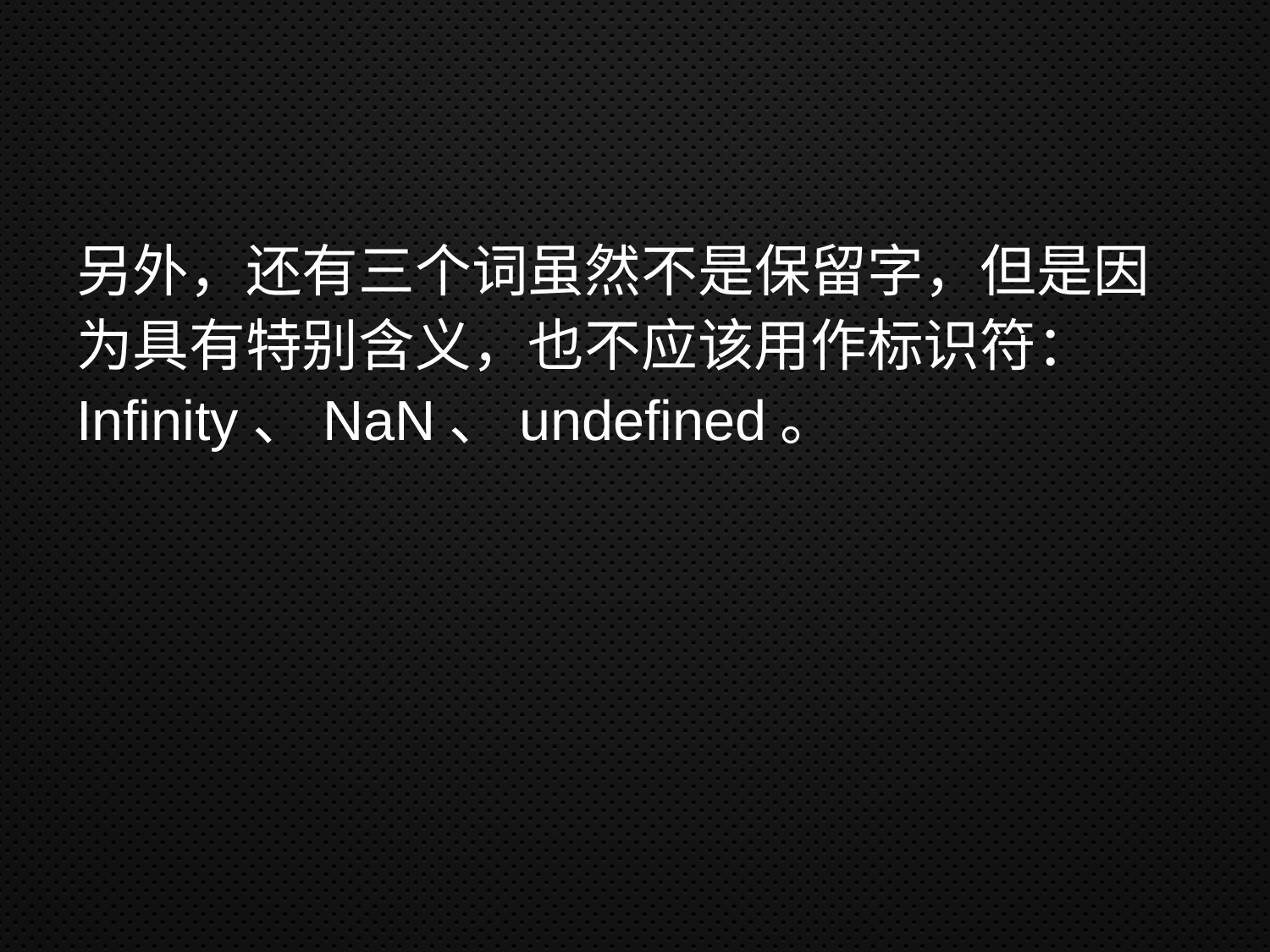

#
另外，还有三个词虽然不是保留字，但是因为具有特别含义，也不应该用作标识符：Infinity、NaN、undefined。